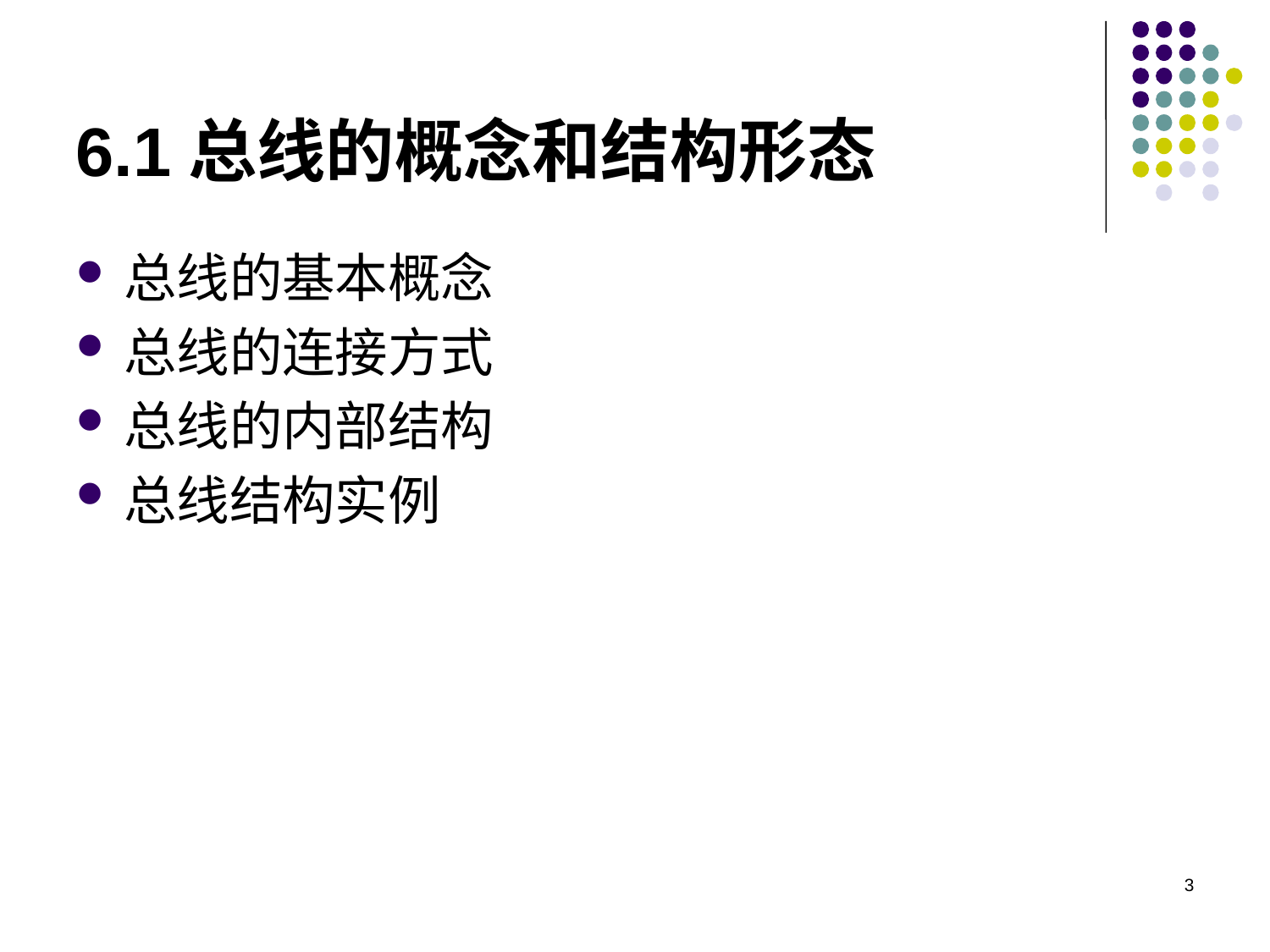

6.1总线的概念和结构形态
总线的基本概念
总线的连接方式
总线的内部结构
总线结构实例

3